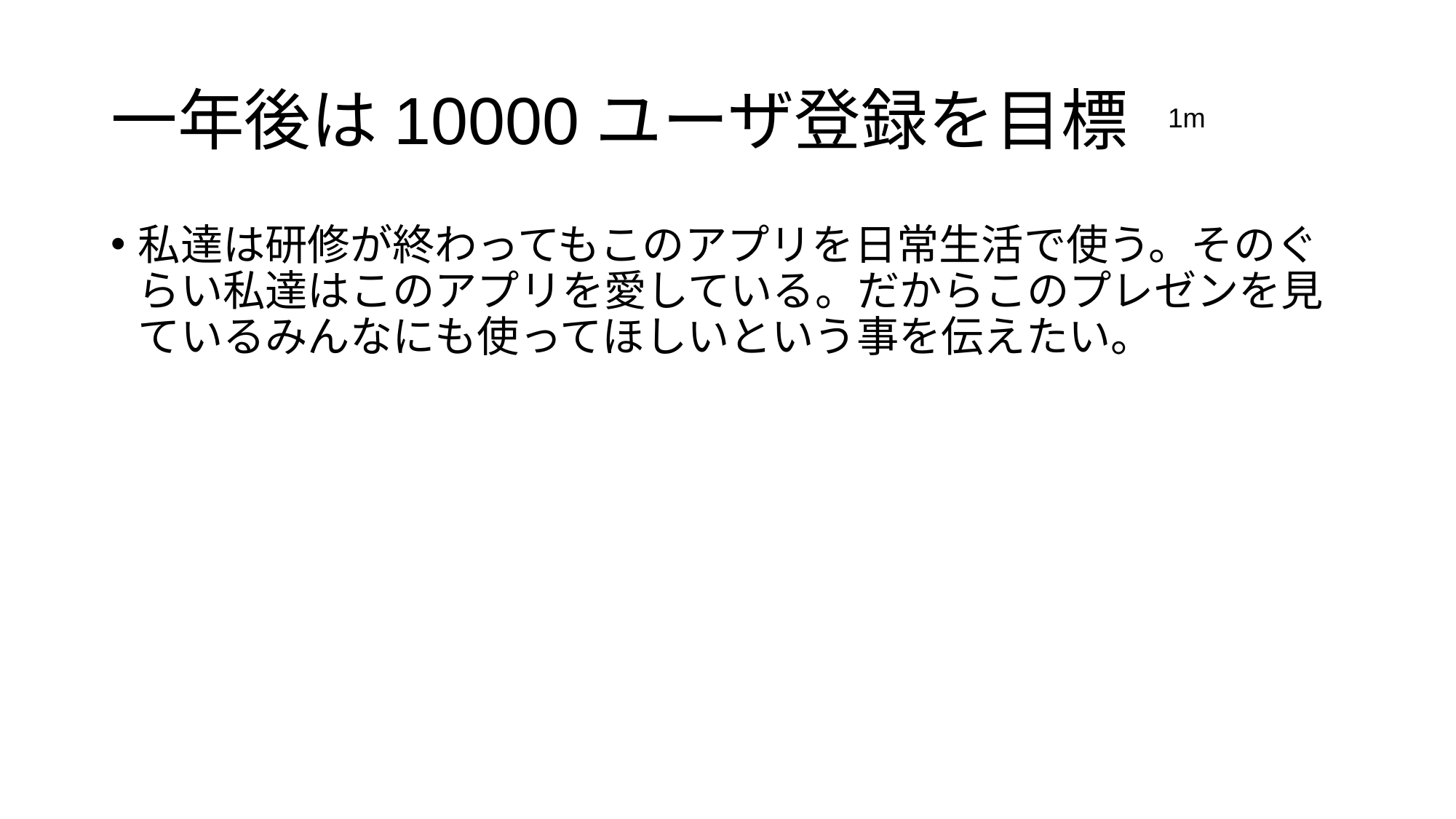

# 一年後は10000ユーザ登録を目標
1m
私達は研修が終わってもこのアプリを日常生活で使う。そのぐらい私達はこのアプリを愛している。だからこのプレゼンを見ているみんなにも使ってほしいという事を伝えたい。